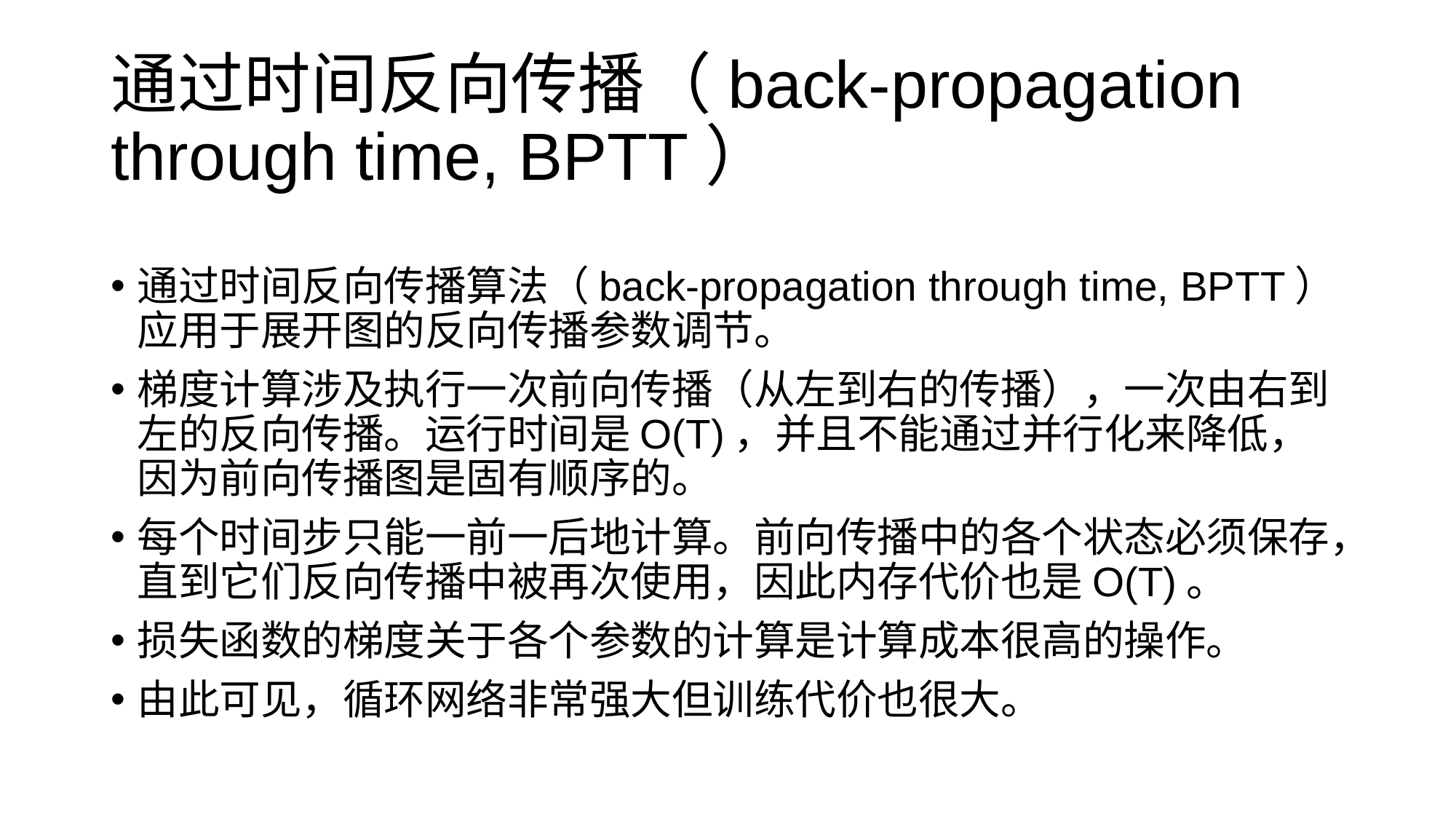

# 通过时间反向传播（back-propagation through time, BPTT）
通过时间反向传播算法（back-propagation through time, BPTT）应用于展开图的反向传播参数调节。
梯度计算涉及执行一次前向传播（从左到右的传播），一次由右到左的反向传播。运行时间是O(T)，并且不能通过并行化来降低，因为前向传播图是固有顺序的。
每个时间步只能一前一后地计算。前向传播中的各个状态必须保存，直到它们反向传播中被再次使用，因此内存代价也是O(T)。
损失函数的梯度关于各个参数的计算是计算成本很高的操作。
由此可见，循环网络非常强大但训练代价也很大。